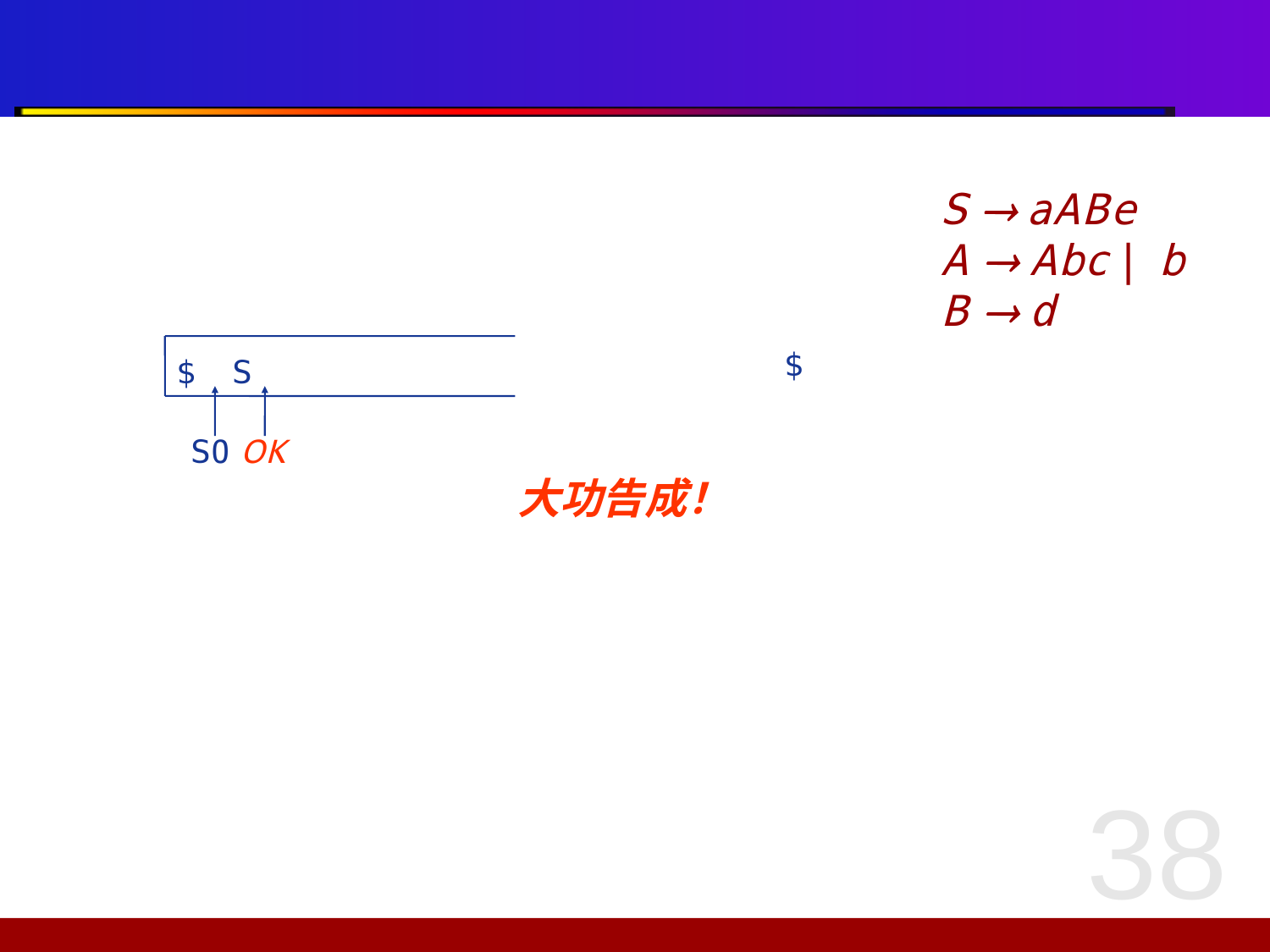

#
S → aABe
A → Abc | b
B → d

              $
$
S

S0
OK
大功告成！
38